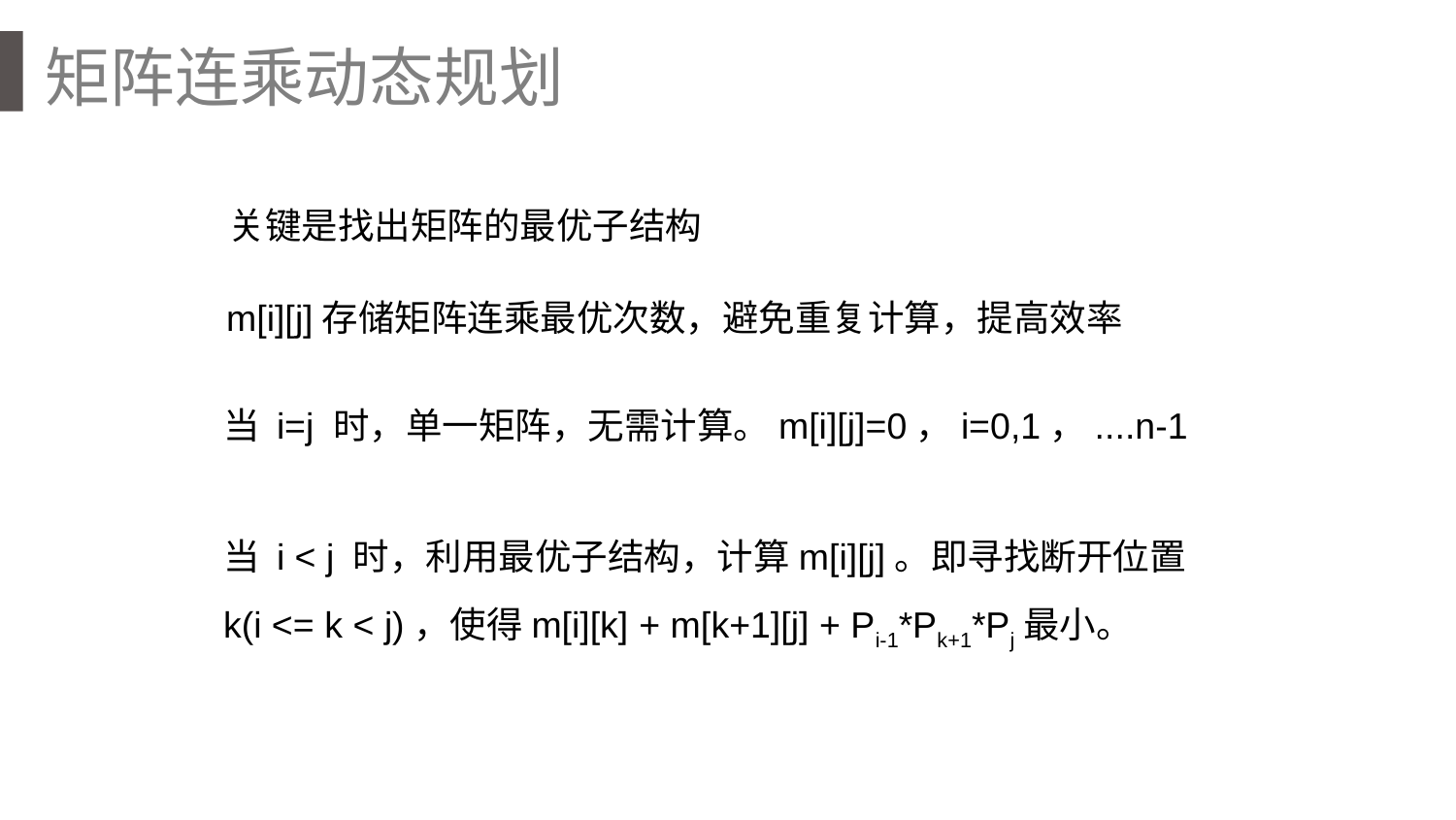

矩阵连乘动态规划
关键是找出矩阵的最优子结构
m[i][j]存储矩阵连乘最优次数，避免重复计算，提高效率
当 i=j 时，单一矩阵，无需计算。m[i][j]=0，i=0,1，....n-1
当 i < j 时，利用最优子结构，计算m[i][j]。即寻找断开位置k(i <= k < j)，使得m[i][k] + m[k+1][j] + Pi-1*Pk+1*Pj最小。